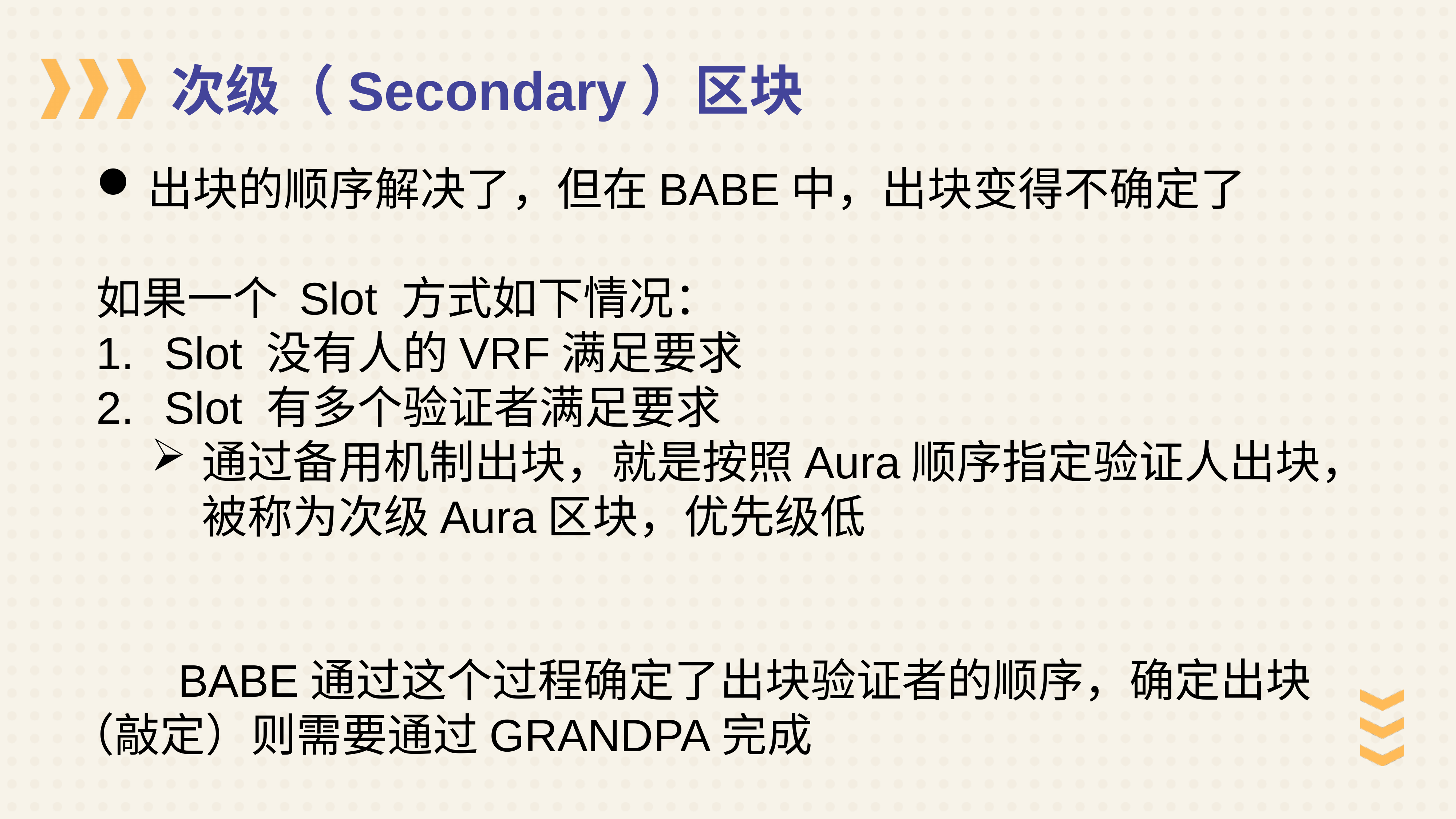

次级（Secondary）区块
出块的顺序解决了，但在BABE中，出块变得不确定了

如果一个 Slot 方式如下情况：
Slot 没有人的VRF满足要求
Slot 有多个验证者满足要求
通过备用机制出块，就是按照Aura顺序指定验证人出块，被称为次级Aura区块，优先级低

		BABE通过这个过程确定了出块验证者的顺序，确定出块（敲定）则需要通过GRANDPA完成